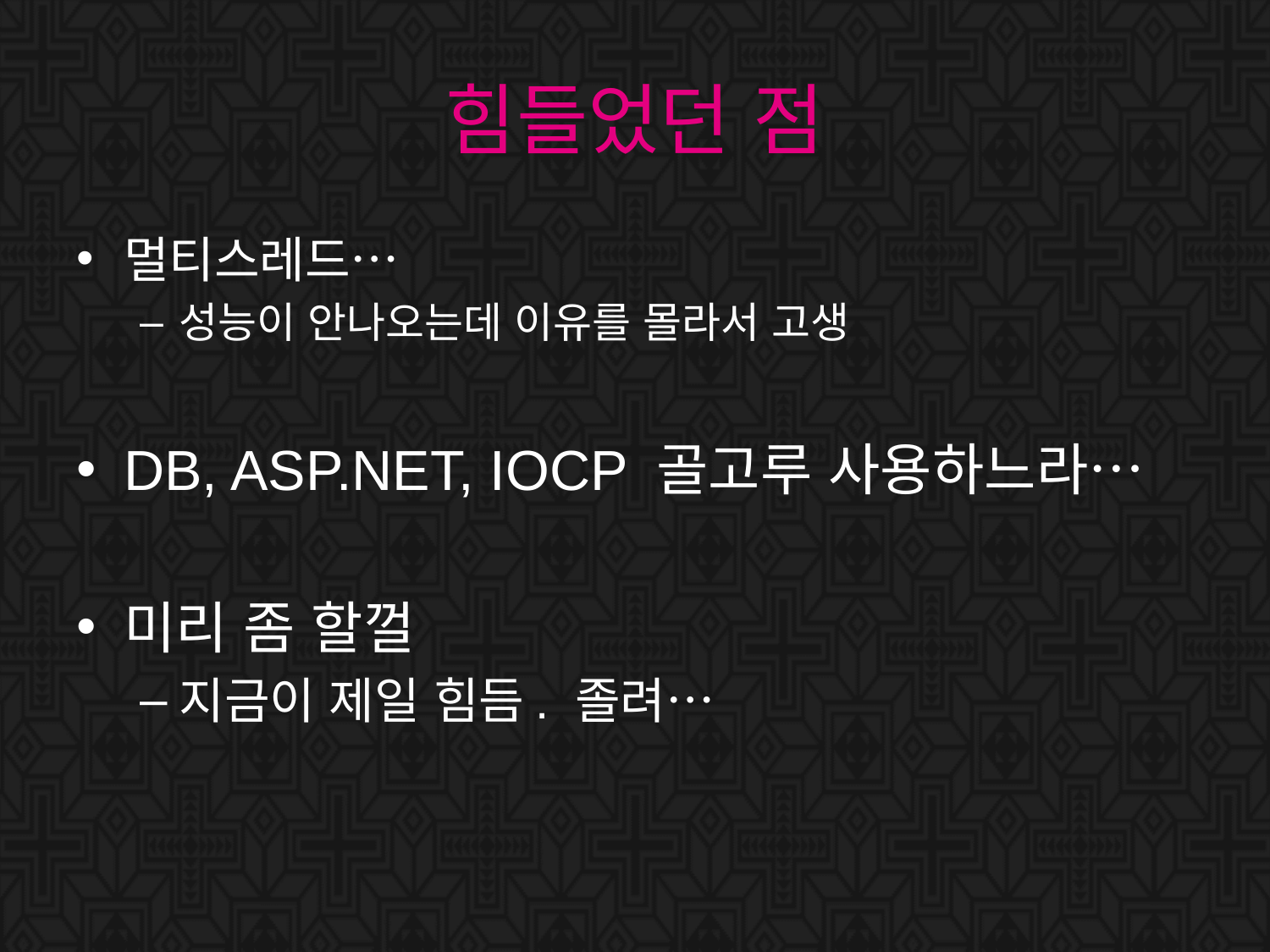

# 힘들었던 점
멀티스레드…
성능이 안나오는데 이유를 몰라서 고생

DB, ASP.NET, IOCP 골고루 사용하느라…

미리 좀 할껄
지금이 제일 힘듬. 졸려…